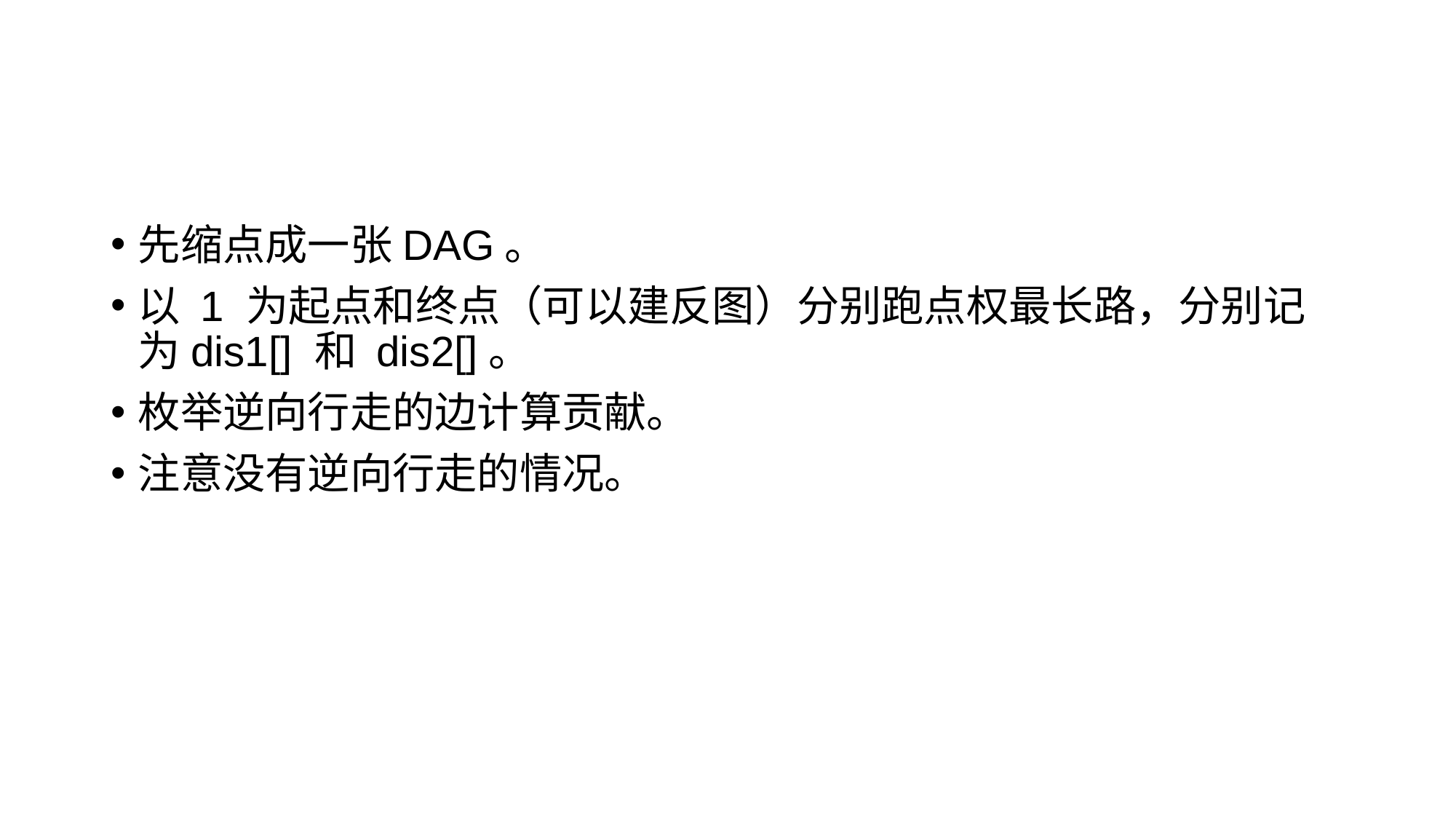

#
先缩点成一张DAG。
以 1 为起点和终点（可以建反图）分别跑点权最长路，分别记为dis1[] 和 dis2[]。
枚举逆向行走的边计算贡献。
注意没有逆向行走的情况。